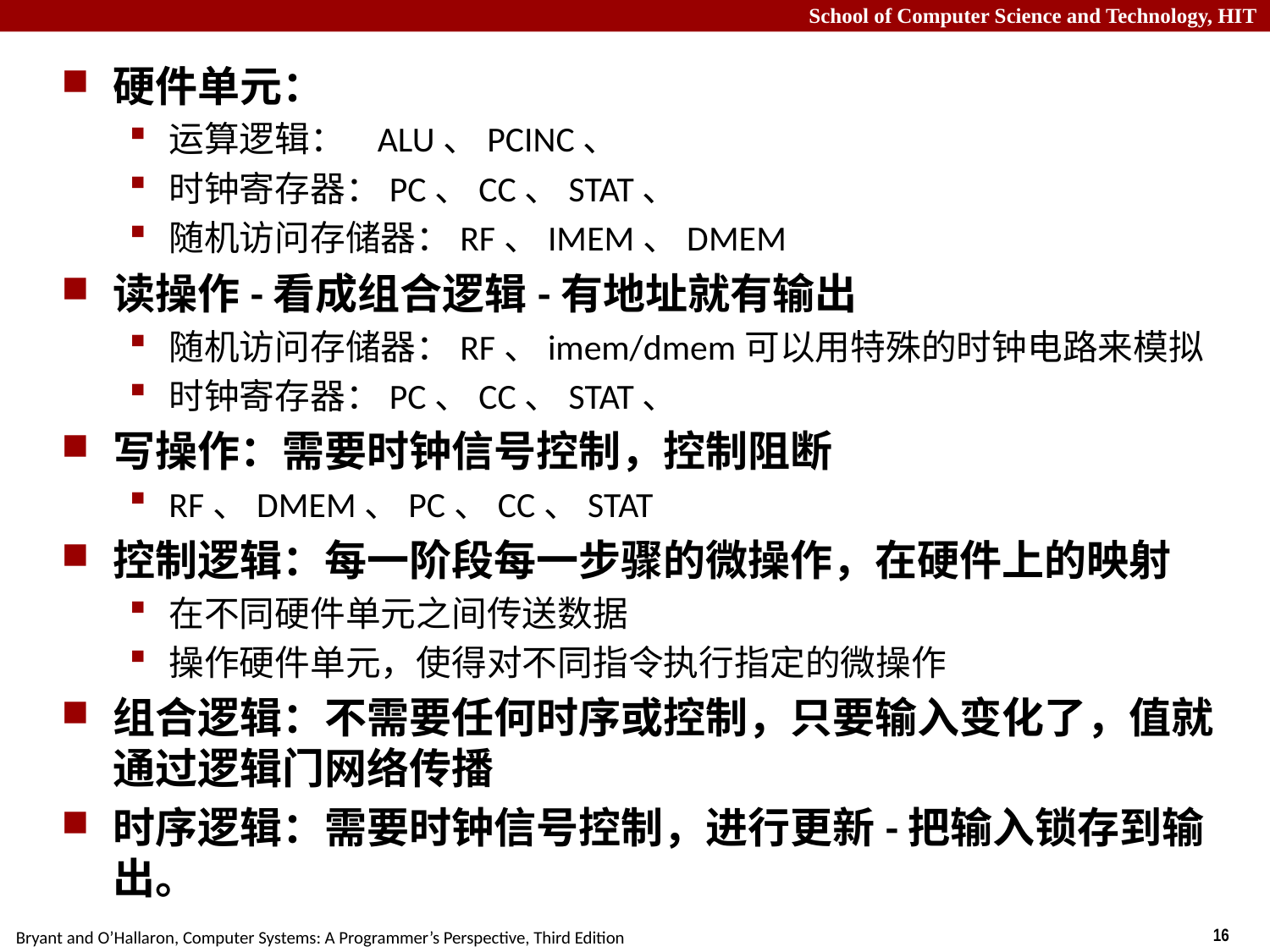

硬件单元：
运算逻辑：   ALU、PCINC、
时钟寄存器：PC、CC、STAT、
随机访问存储器：RF、IMEM、DMEM
读操作-看成组合逻辑-有地址就有输出
随机访问存储器：RF、imem/dmem可以用特殊的时钟电路来模拟
时钟寄存器：PC、CC、STAT、
写操作：需要时钟信号控制，控制阻断
RF、DMEM、PC、CC、STAT
控制逻辑：每一阶段每一步骤的微操作，在硬件上的映射
在不同硬件单元之间传送数据
操作硬件单元，使得对不同指令执行指定的微操作
组合逻辑：不需要任何时序或控制，只要输入变化了，值就通过逻辑门网络传播
时序逻辑：需要时钟信号控制，进行更新-把输入锁存到输出。